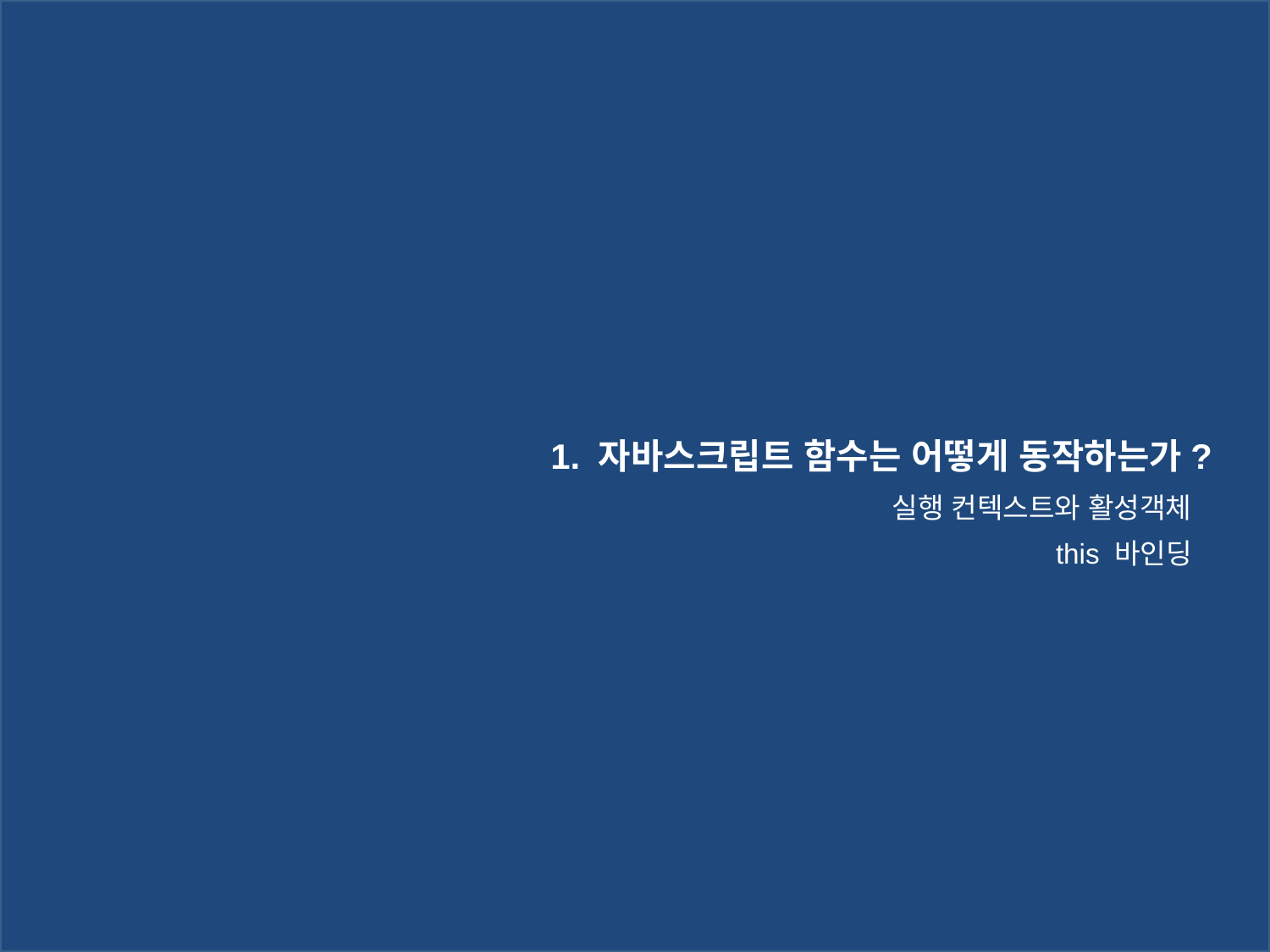

ㅊ
# 1. 자바스크립트 함수는 어떻게 동작하는가?
실행 컨텍스트와 활성객체

this 바인딩